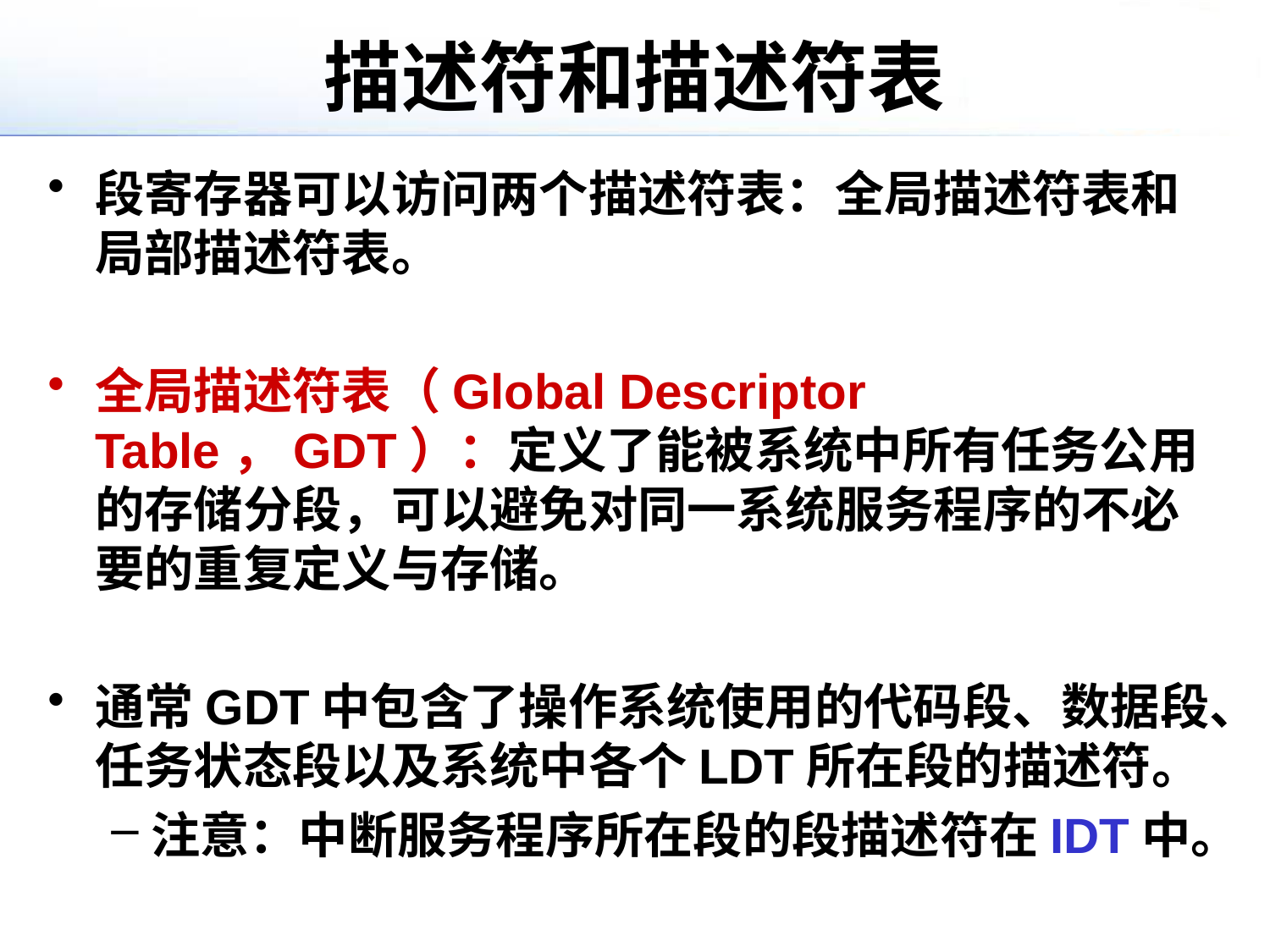

# 描述符和描述符表
段寄存器可以访问两个描述符表：全局描述符表和局部描述符表。

全局描述符表（Global Descriptor Table，GDT）：定义了能被系统中所有任务公用的存储分段，可以避免对同一系统服务程序的不必要的重复定义与存储。

通常GDT中包含了操作系统使用的代码段、数据段、任务状态段以及系统中各个LDT所在段的描述符。
注意：中断服务程序所在段的段描述符在IDT中。